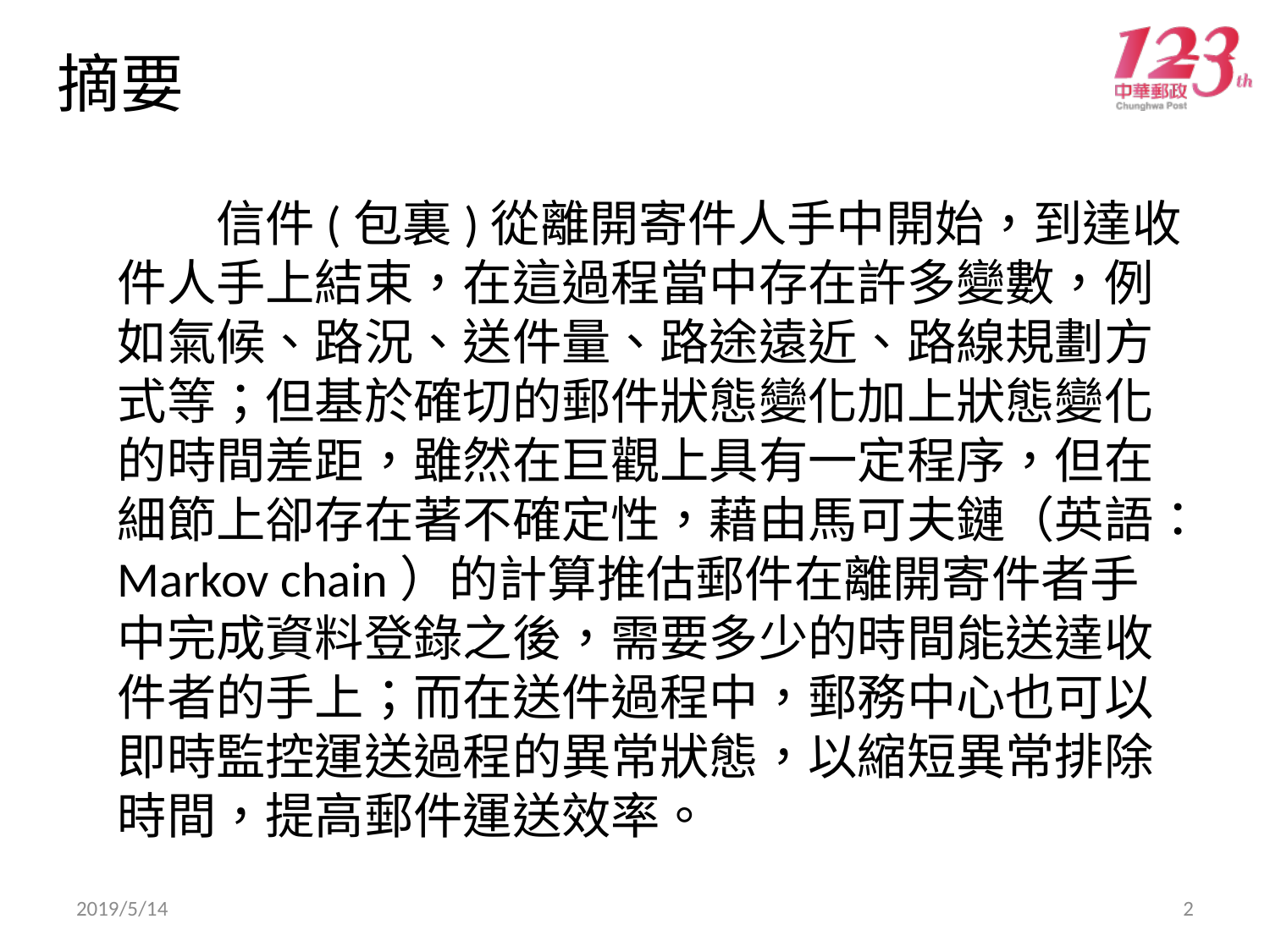

摘要
　　信件(包裏)從離開寄件人手中開始，到達收件人手上結束，在這過程當中存在許多變數，例如氣候、路況、送件量、路途遠近、路線規劃方式等；但基於確切的郵件狀態變化加上狀態變化的時間差距，雖然在巨觀上具有一定程序，但在細節上卻存在著不確定性，藉由馬可夫鏈（英語：Markov chain）的計算推估郵件在離開寄件者手中完成資料登錄之後，需要多少的時間能送達收件者的手上；而在送件過程中，郵務中心也可以即時監控運送過程的異常狀態，以縮短異常排除時間，提高郵件運送效率。
2019/5/14
2